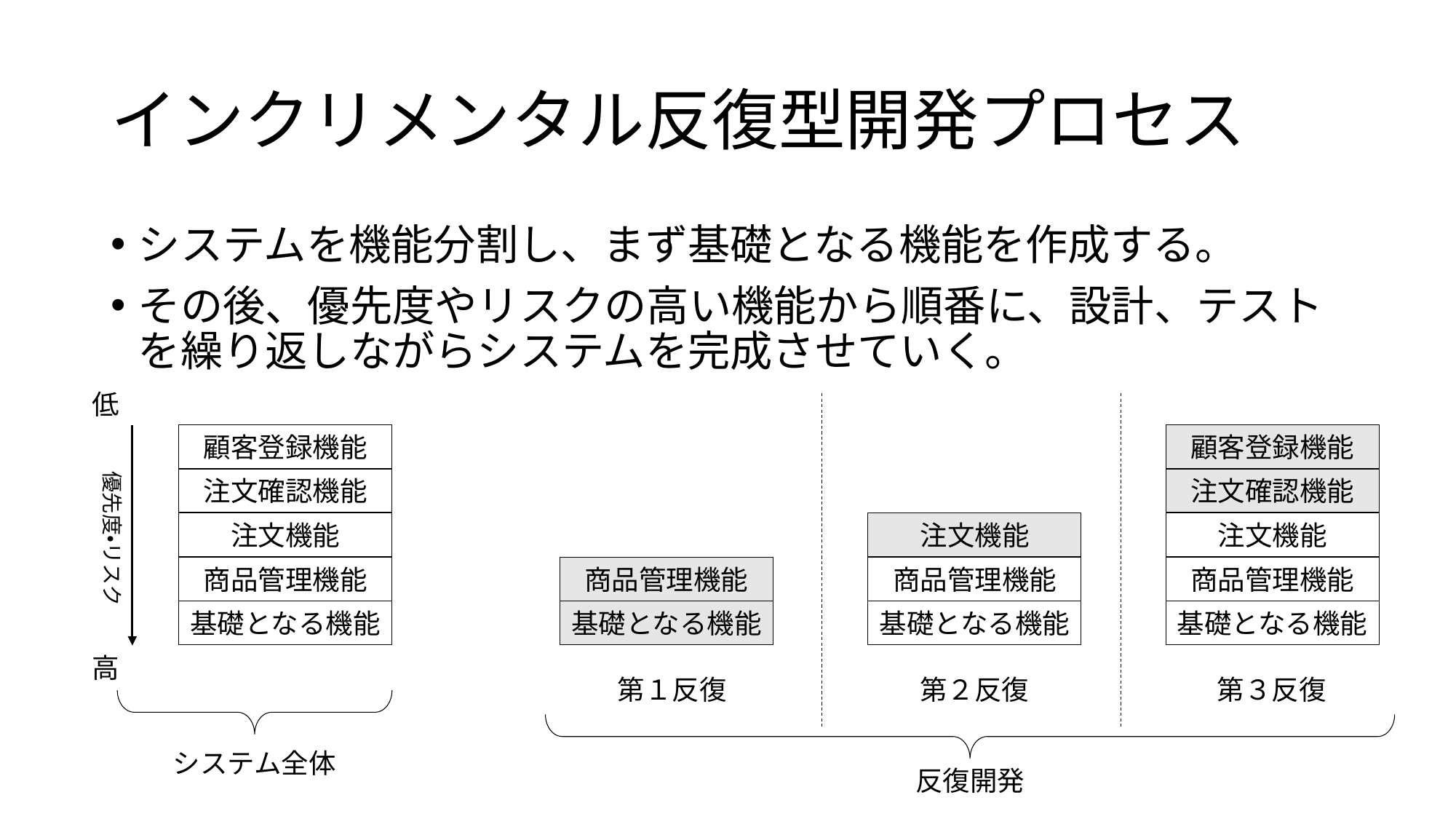

# インクリメンタル反復型開発プロセス
システムを機能分割し、まず基礎となる機能を作成する。
その後、優先度やリスクの高い機能から順番に、設計、テストを繰り返しながらシステムを完成させていく。

低
顧客登録機能
顧客登録機能
優先度・リスク
注文確認機能
注文確認機能
注文機能
注文機能
注文機能
商品管理機能
商品管理機能
商品管理機能
商品管理機能

基礎となる機能
基礎となる機能
基礎となる機能
基礎となる機能
高
第１反復
第２反復
第３反復
システム全体
反復開発